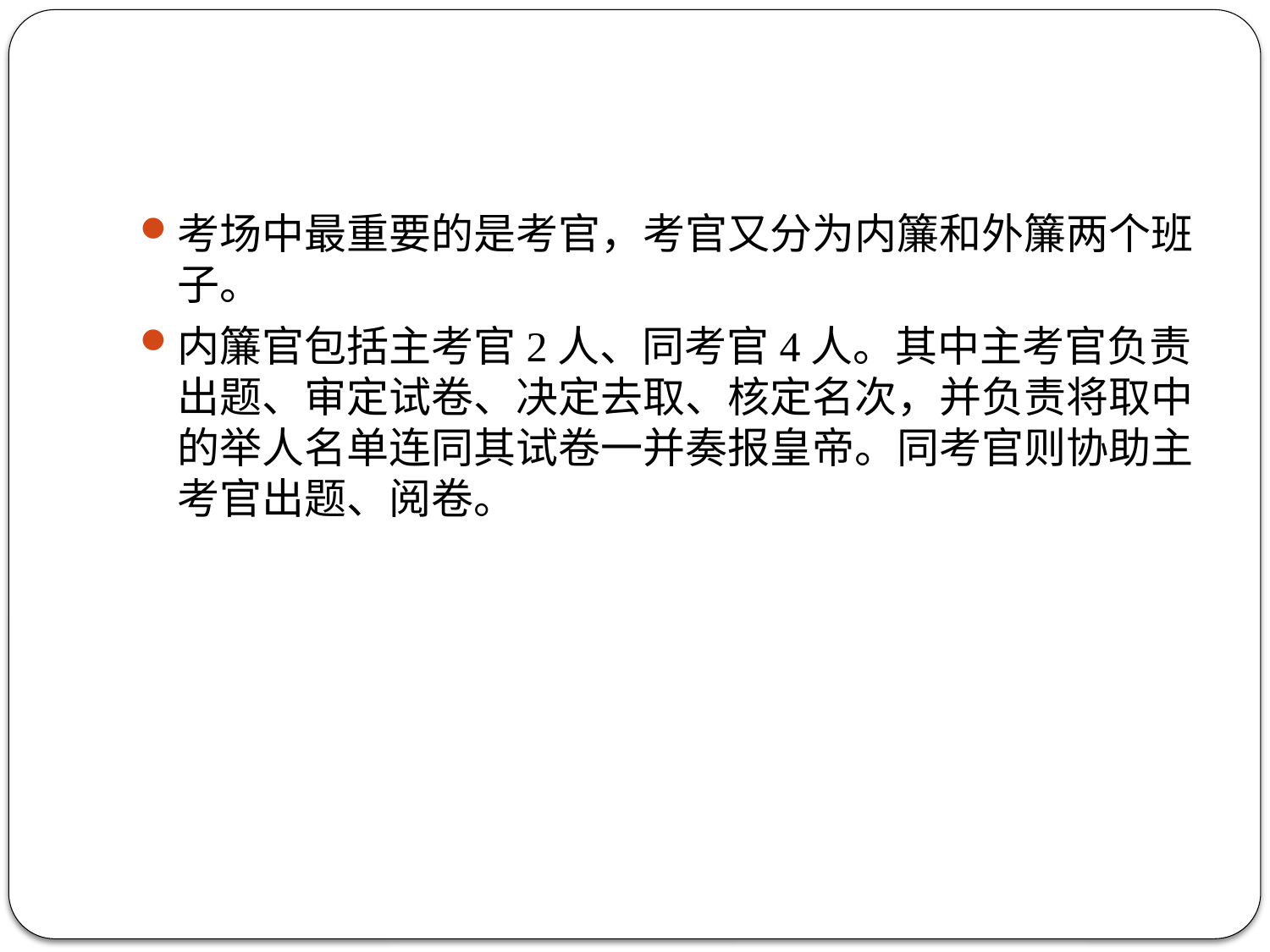

#
考场中最重要的是考官，考官又分为内簾和外簾两个班子。
内簾官包括主考官2人、同考官4人。其中主考官负责出题、审定试卷、决定去取、核定名次，并负责将取中的举人名单连同其试卷一并奏报皇帝。同考官则协助主考官出题、阅卷。